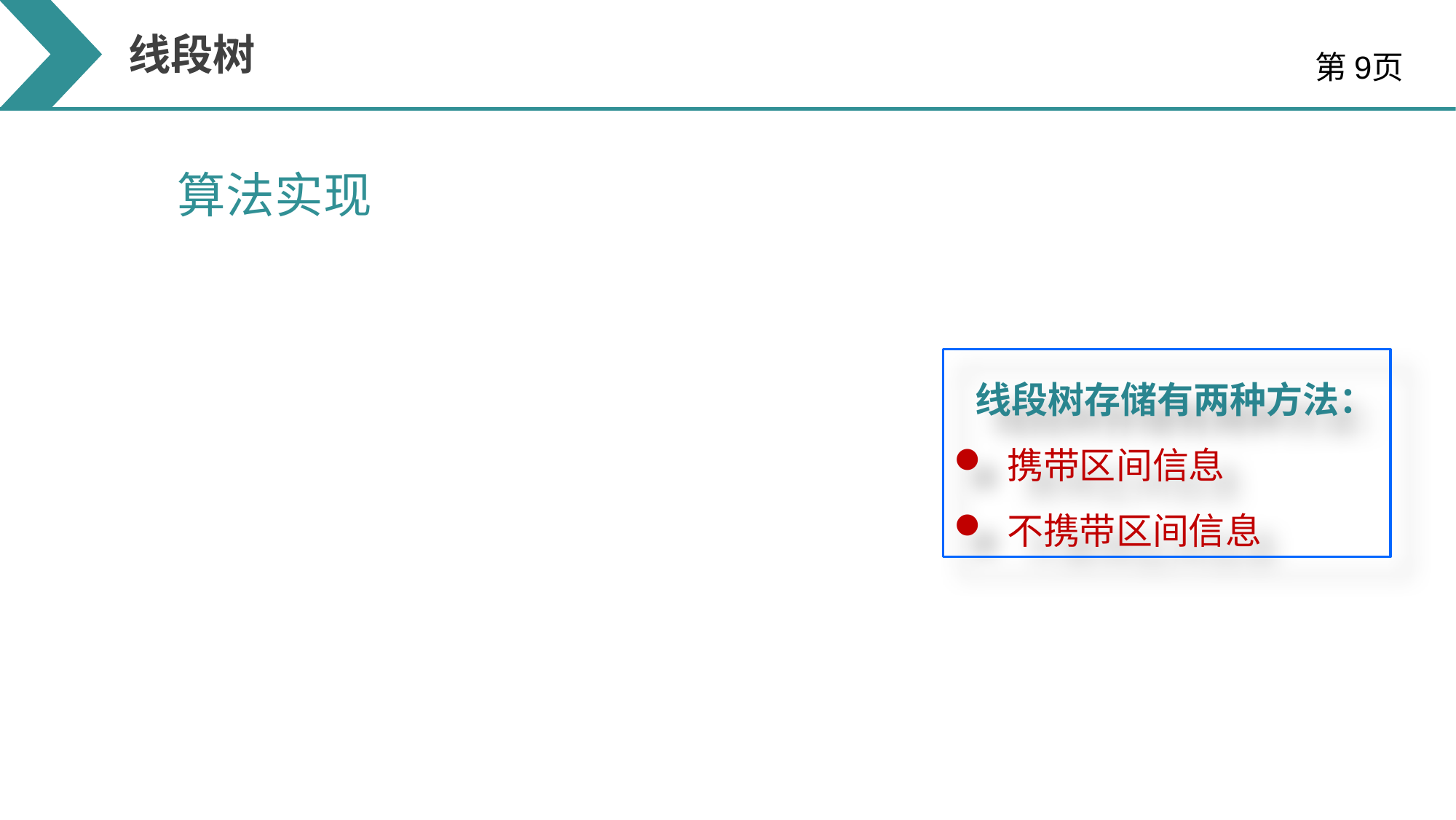

线段树
第9页
算法实现
线段树存储有两种方法：
 携带区间信息
 不携带区间信息